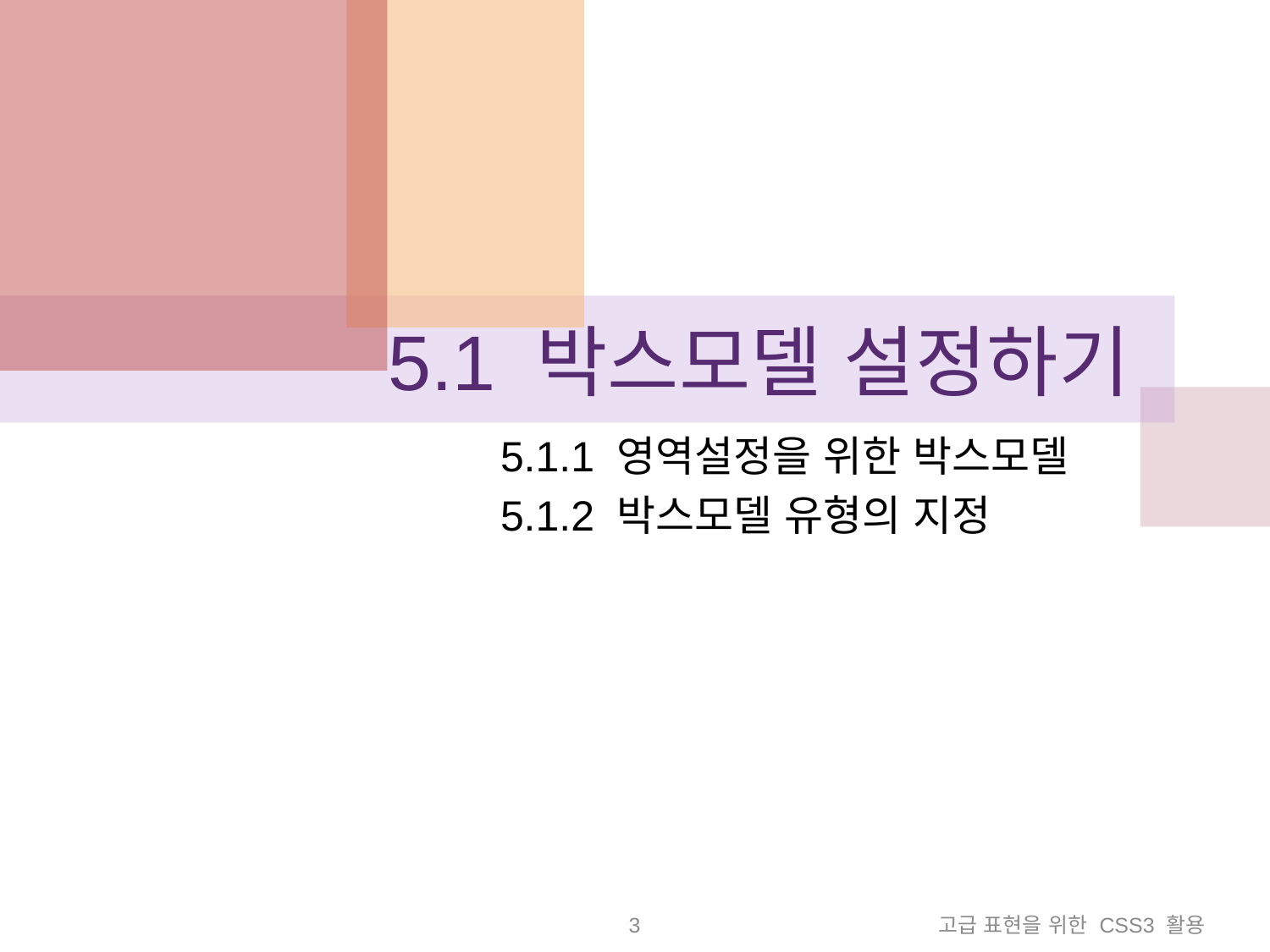

# 5.1 박스모델 설정하기
5.1.1 영역설정을 위한 박스모델
5.1.2 박스모델 유형의 지정
3
고급 표현을 위한 CSS3 활용